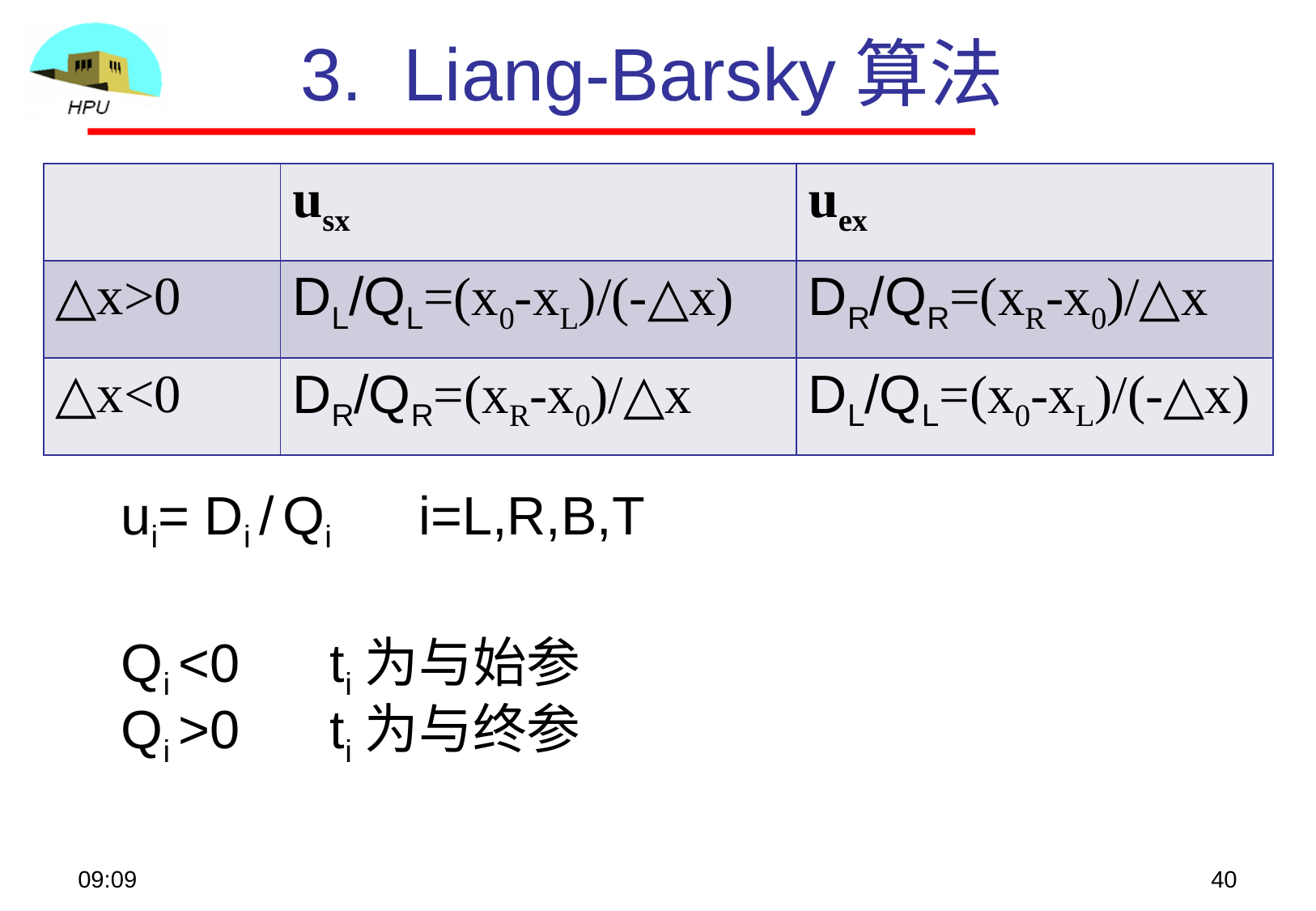

# 3.  Liang-Barsky算法
|  | usx | uex |
| --- | --- | --- |
| △x>0 | DL/QL=(x0-xL)/(-△x) | DR/QR=(xR-x0)/△x |
| △x<0 | DR/QR=(xR-x0)/△x | DL/QL=(x0-xL)/(-△x) |
ui= Di / Qi          i=L,R,B,T
Qi <0      ti为与始参
Qi >0      ti为与终参
09:09
40